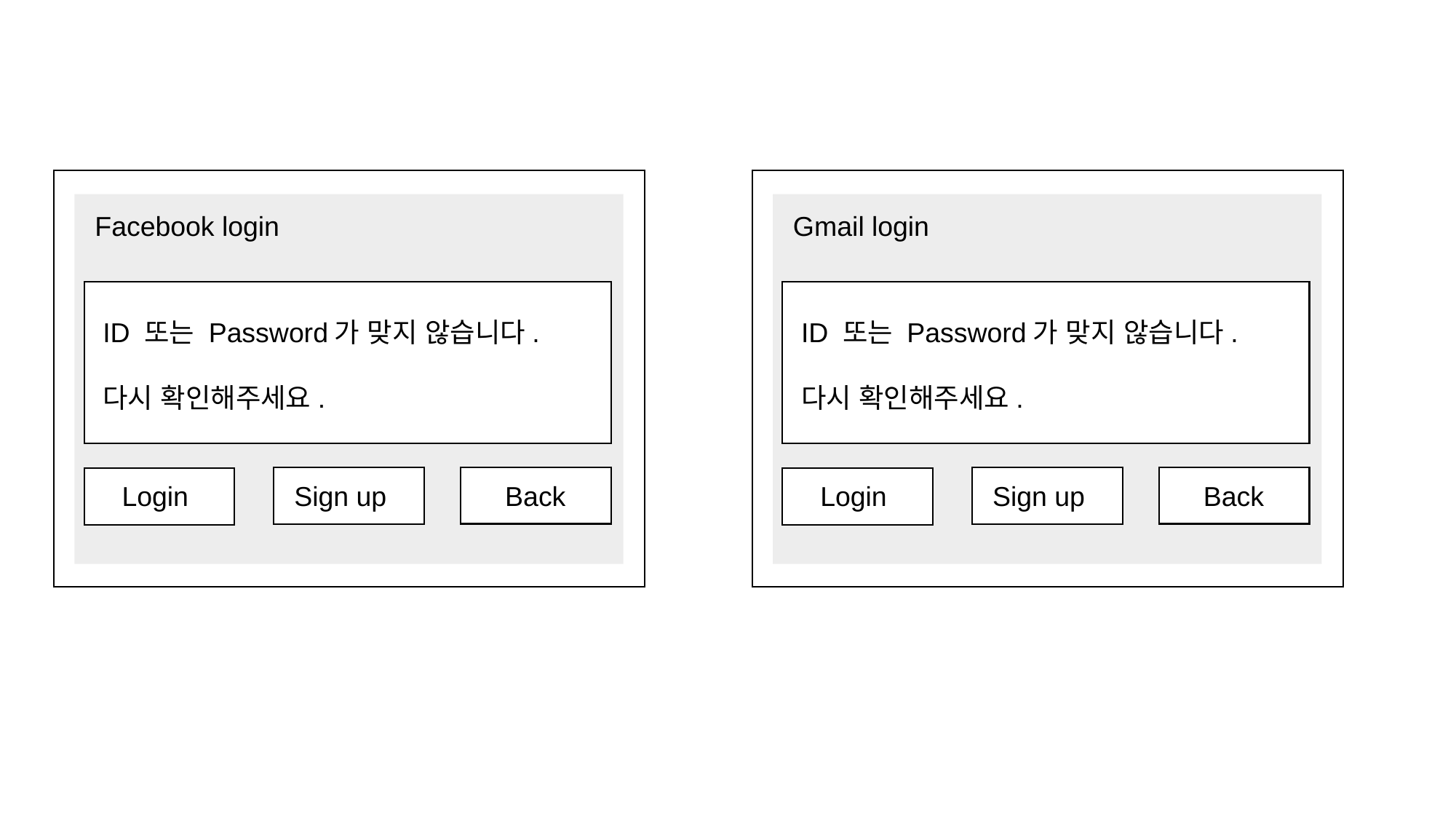

Facebook login

ID 또는 Password가 맞지 않습니다.

다시 확인해주세요.

Sign up
Back
Login

Gmail login

ID 또는 Password가 맞지 않습니다.

다시 확인해주세요.

Sign up
Back
Login